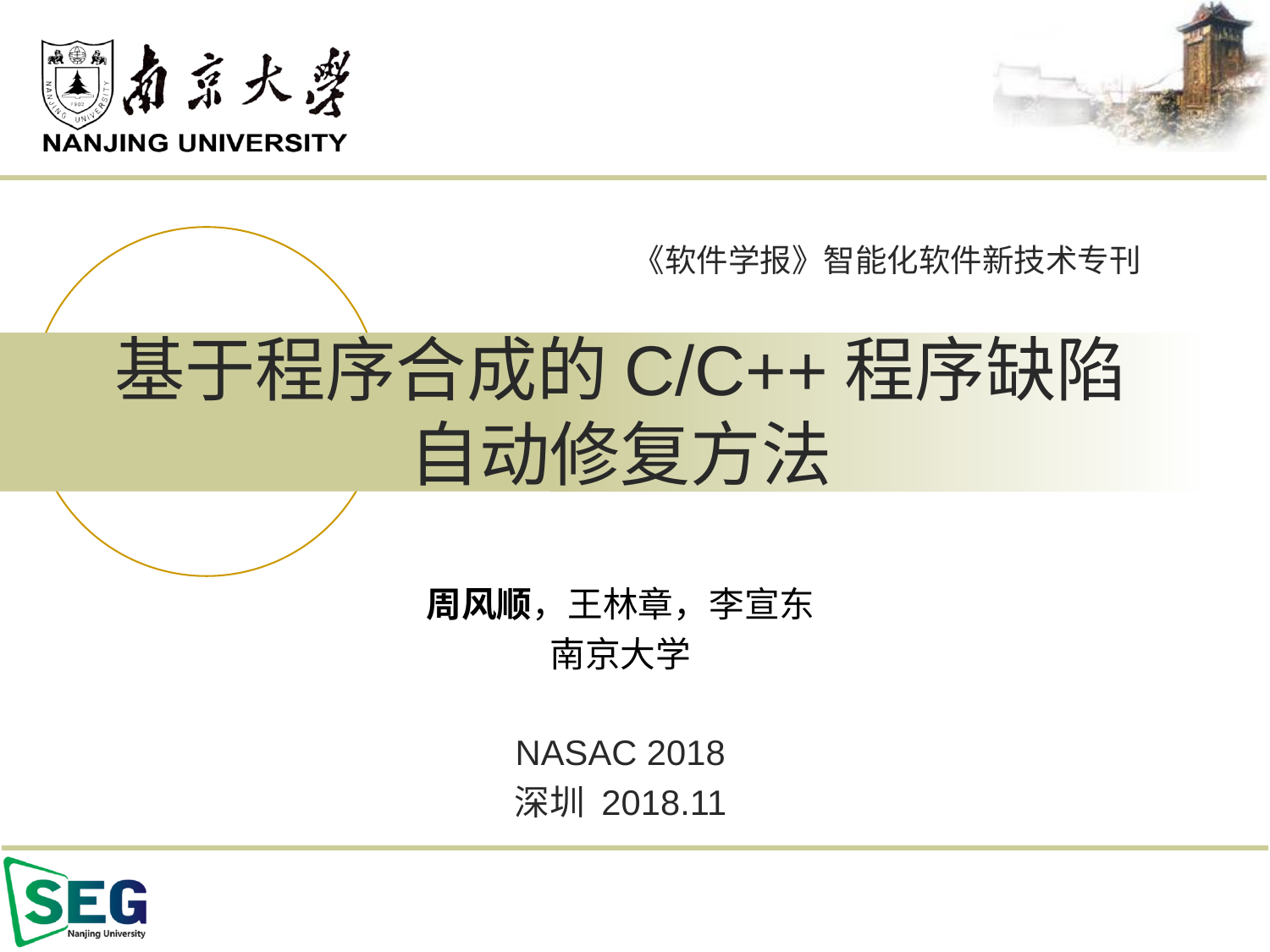

《软件学报》智能化软件新技术专刊
# 基于程序合成的C/C++程序缺陷 自动修复方法
周风顺，王林章，李宣东
南京大学

NASAC 2018
深圳 2018.11